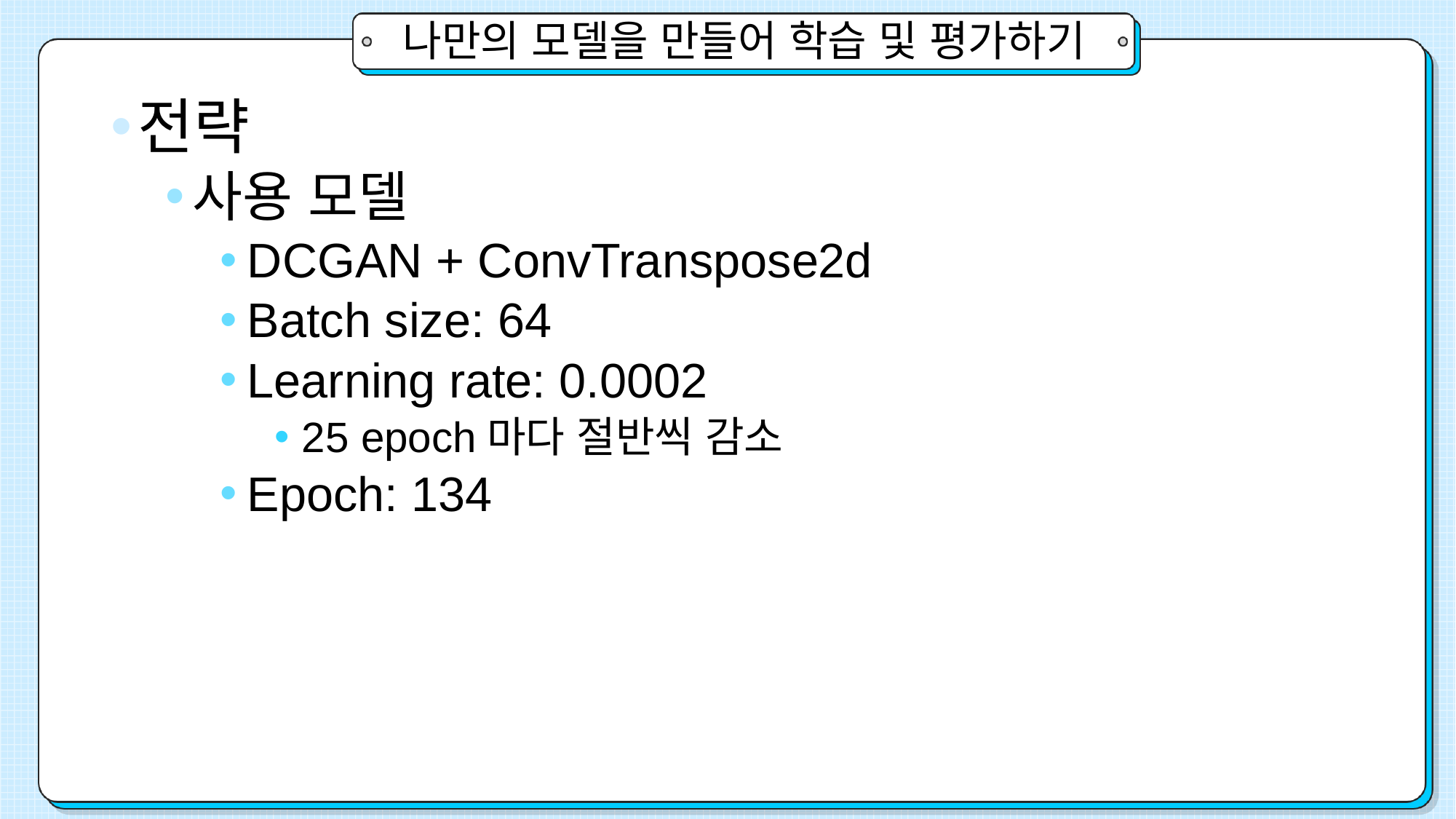

# 나만의 모델을 만들어 학습 및 평가하기
전략
사용 모델
DCGAN + ConvTranspose2d
Batch size: 64
Learning rate: 0.0002
25 epoch마다 절반씩 감소
Epoch: 134